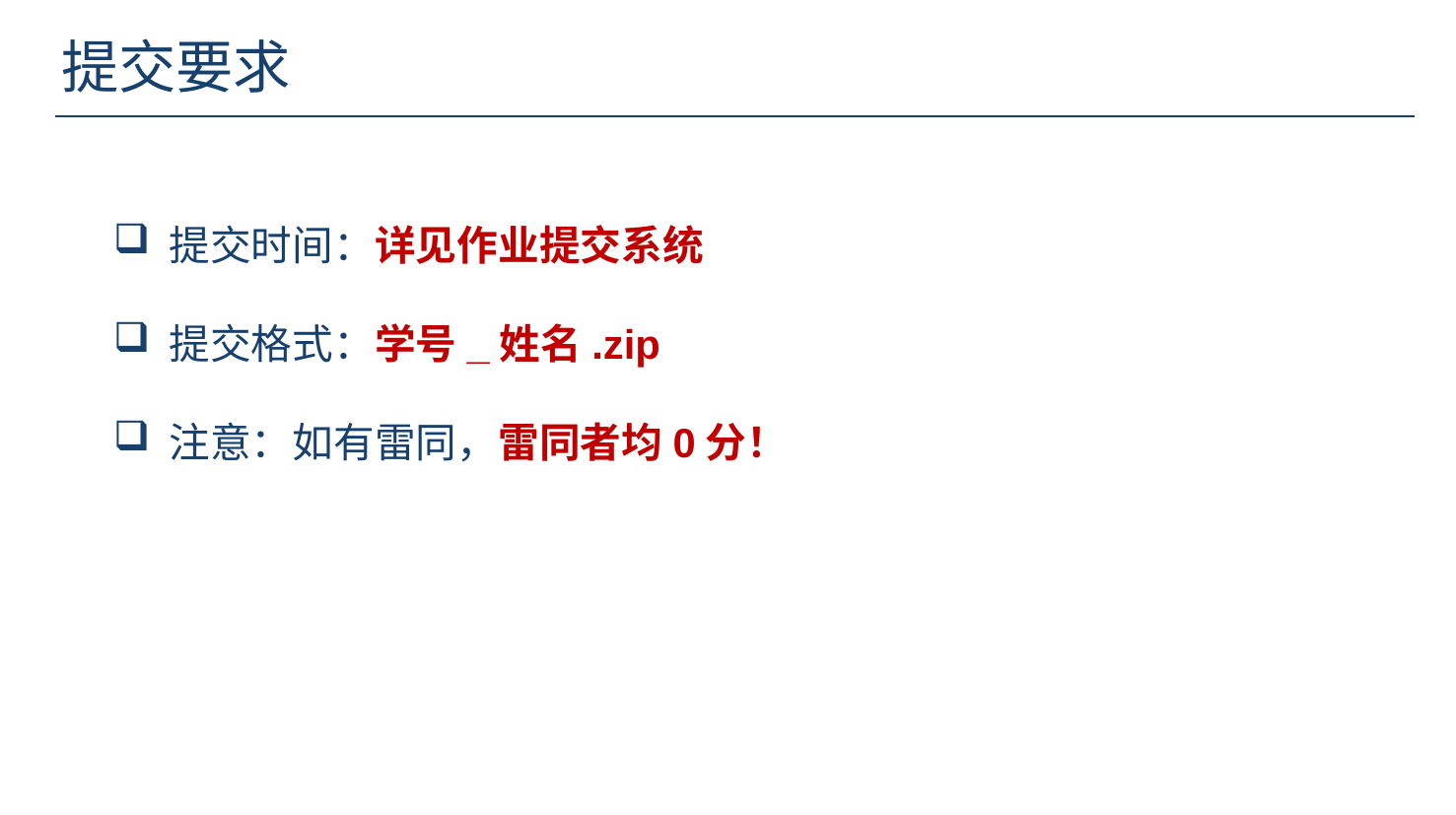

提交要求
提交时间：详见作业提交系统
提交格式：学号_姓名.zip
注意：如有雷同，雷同者均0分！